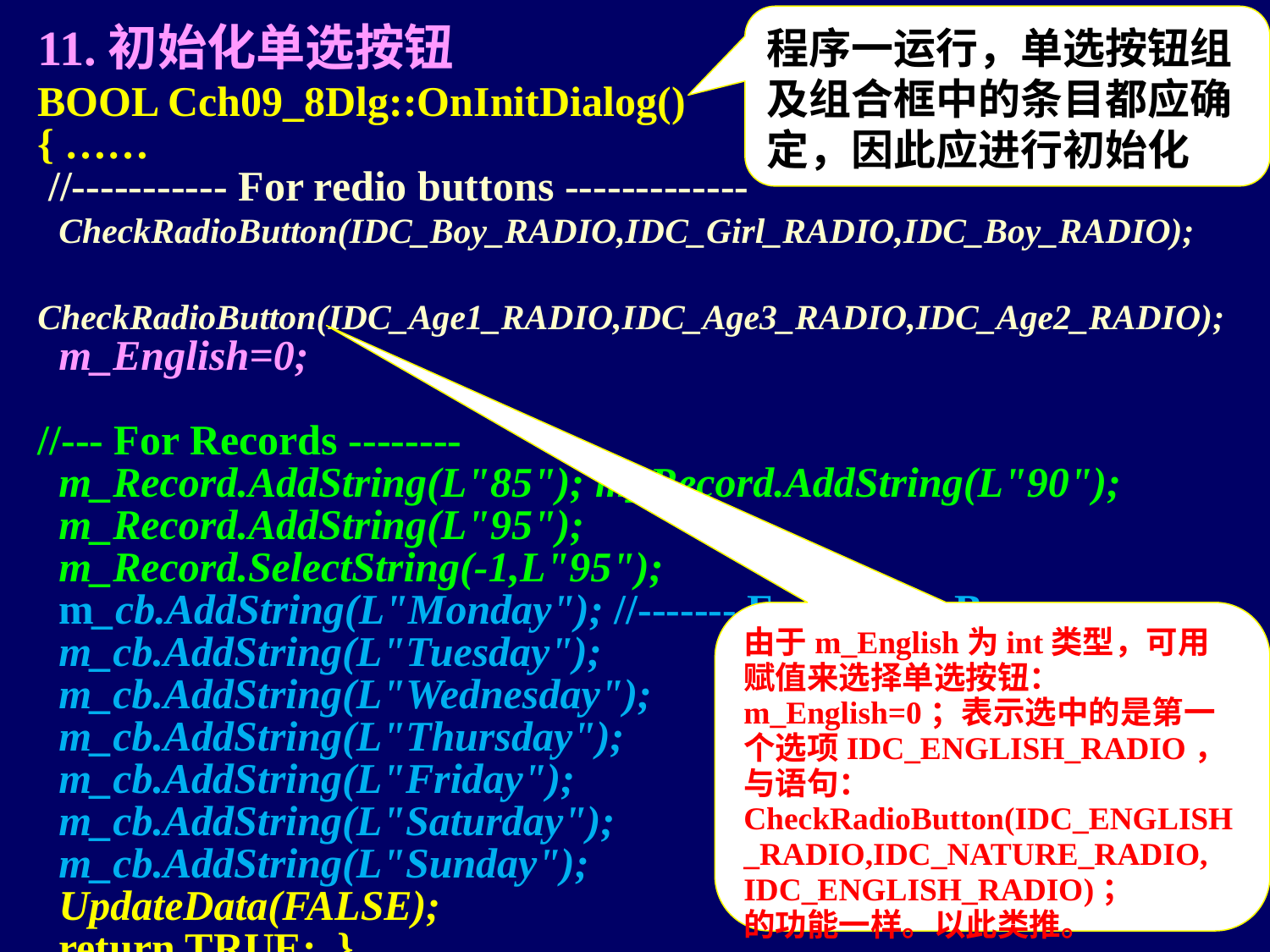

# 11.初始化单选按钮
程序一运行，单选按钮组及组合框中的条目都应确定，因此应进行初始化
BOOL Cch09_8Dlg::OnInitDialog()
{ ……
 //----------- For redio buttons -------------
  CheckRadioButton(IDC_Boy_RADIO,IDC_Girl_RADIO,IDC_Boy_RADIO);
  CheckRadioButton(IDC_Age1_RADIO,IDC_Age3_RADIO,IDC_Age2_RADIO);
  m_English=0;

//--- For Records --------
  m_Record.AddString(L"85"); m_Record.AddString(L"90");
  m_Record.AddString(L"95");
  m_Record.SelectString(-1,L"95");
  m_cb.AddString(L"Monday"); //------- For ComboBox -------
  m_cb.AddString(L"Tuesday");
  m_cb.AddString(L"Wednesday");
  m_cb.AddString(L"Thursday");
  m_cb.AddString(L"Friday");
  m_cb.AddString(L"Saturday");
  m_cb.AddString(L"Sunday");
  UpdateData(FALSE);
  return TRUE;  }
由于m_English为int类型，可用赋值来选择单选按钮：m_English=0；表示选中的是第一个选项IDC_ENGLISH_RADIO，与语句：
CheckRadioButton(IDC_ENGLISH_RADIO,IDC_NATURE_RADIO, IDC_ENGLISH_RADIO)；
的功能一样。以此类推。
108